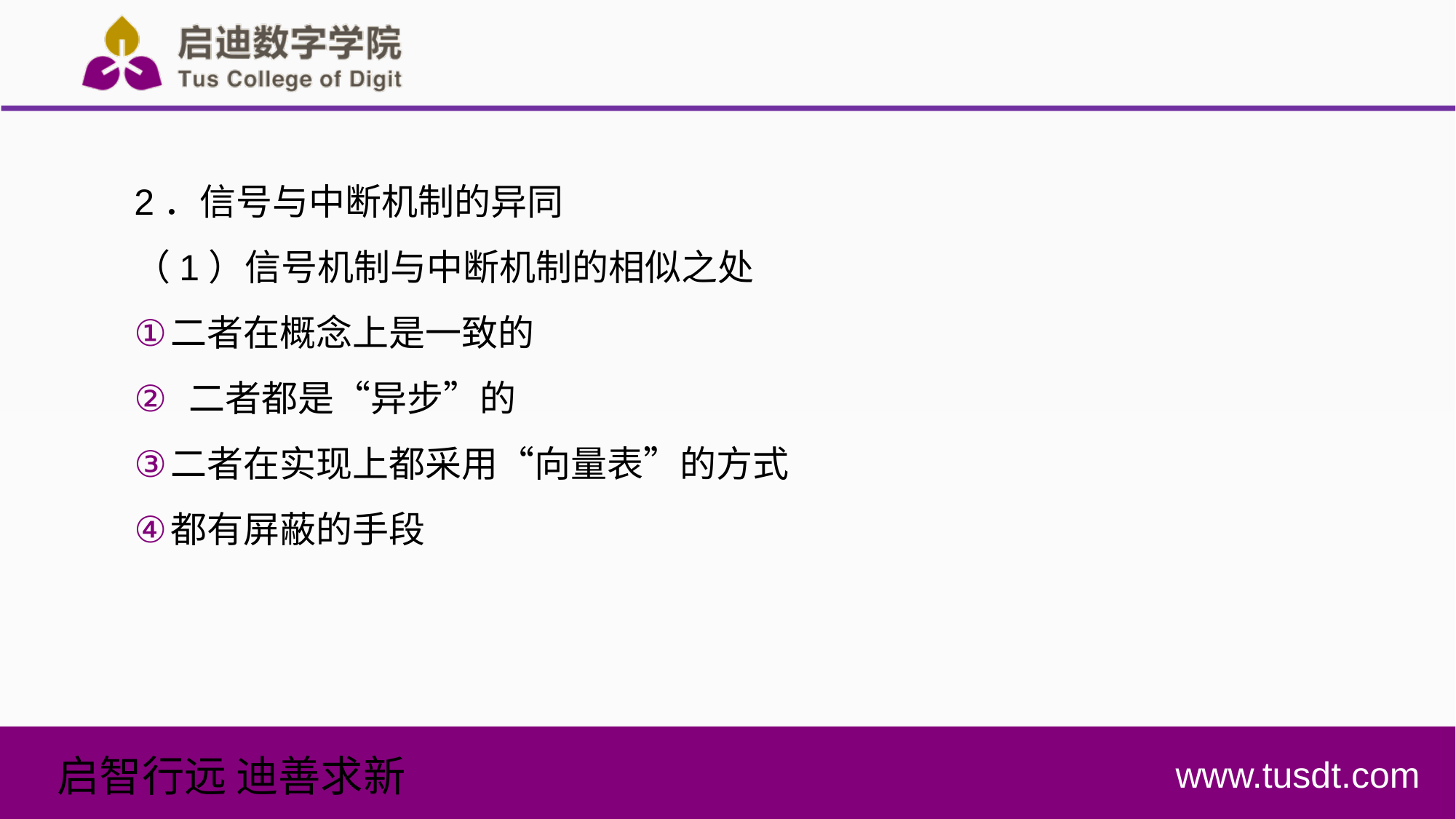

2．信号与中断机制的异同
（1）信号机制与中断机制的相似之处
二者在概念上是一致的
二者都是“异步”的
二者在实现上都采用“向量表”的方式
都有屏蔽的手段